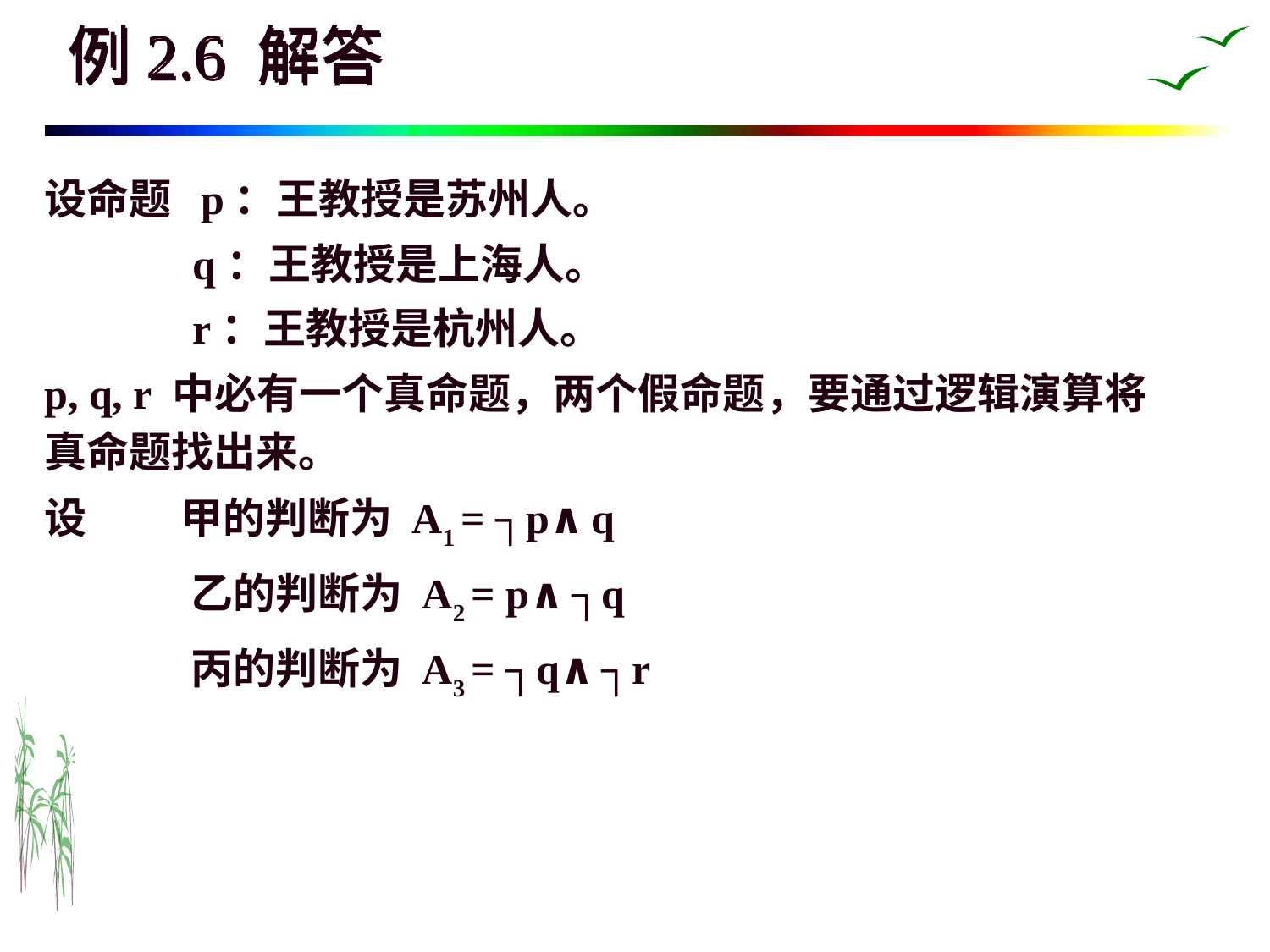

# 例2.6 解答
设命题  p：王教授是苏州人。
	  q：王教授是上海人。
	  r：王教授是杭州人。
p, q, r 中必有一个真命题，两个假命题，要通过逻辑演算将真命题找出来。
设	 甲的判断为 A1 = ┐p∧q
	 乙的判断为 A2 = p∧┐q
	 丙的判断为 A3 = ┐q∧┐r